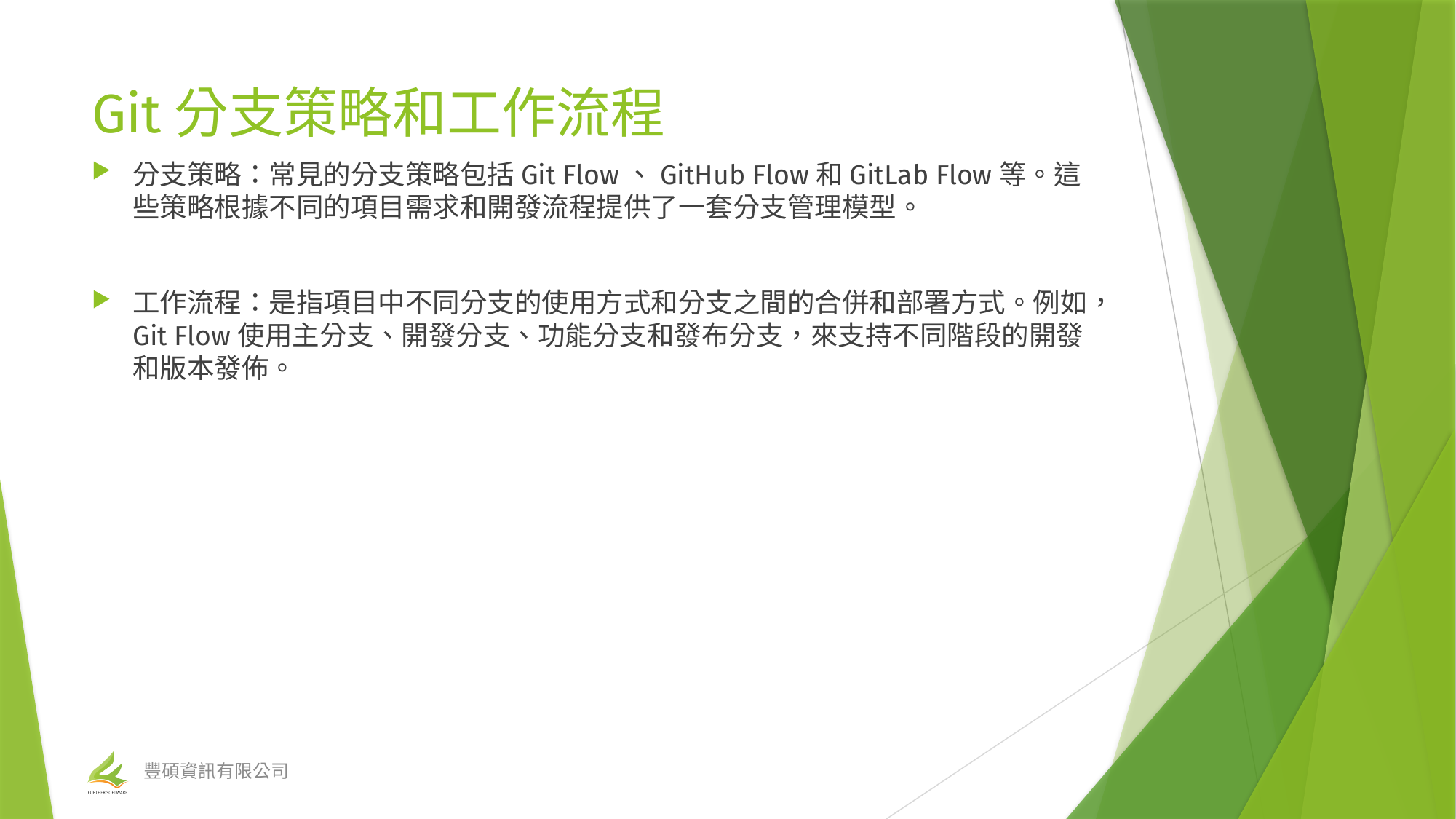

# Git分支策略和工作流程
分支策略：常見的分支策略包括Git Flow、GitHub Flow和GitLab Flow等。這些策略根據不同的項目需求和開發流程提供了一套分支管理模型。

工作流程：是指項目中不同分支的使用方式和分支之間的合併和部署方式。例如，Git Flow使用主分支、開發分支、功能分支和發布分支，來支持不同階段的開發和版本發佈。
豐碩資訊有限公司